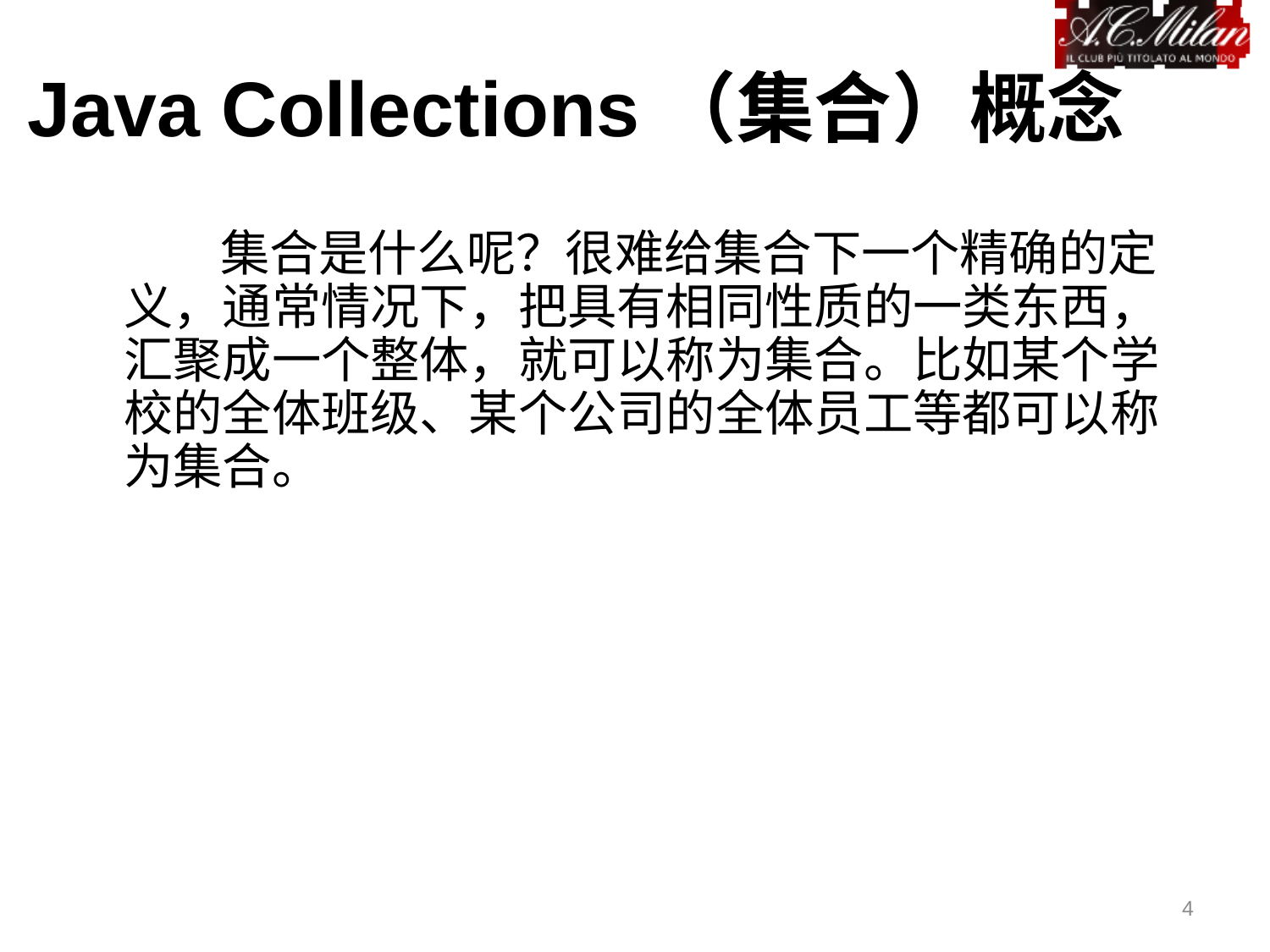

# Java Collections（集合）概念
            集合是什么呢？很难给集合下一个精确的定义，通常情况下，把具有相同性质的一类东西，汇聚成一个整体，就可以称为集合。比如某个学校的全体班级、某个公司的全体员工等都可以称为集合。

4